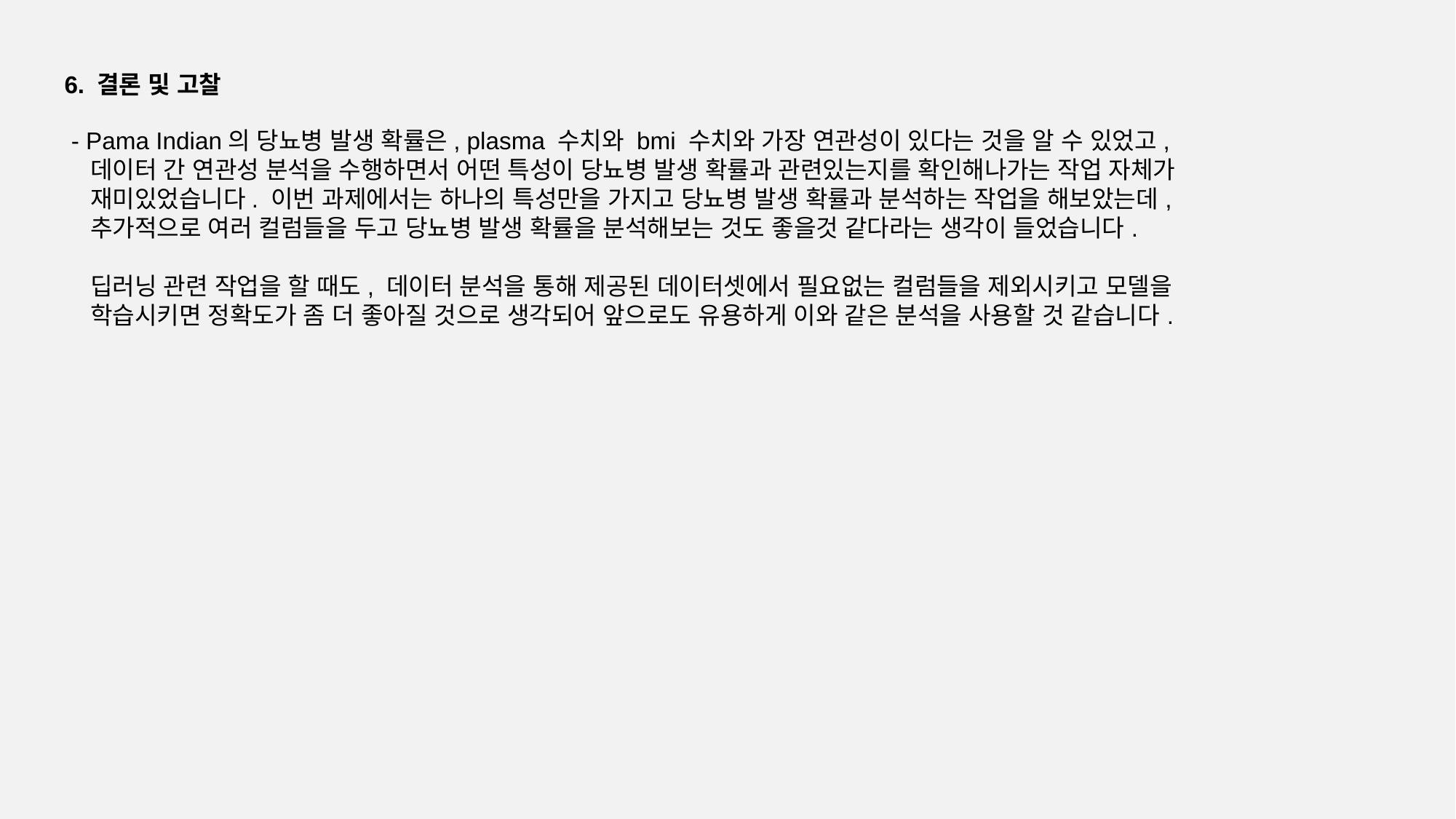

6. 결론 및 고찰
  - Pama Indian의 당뇨병 발생 확률은, plasma 수치와 bmi 수치와 가장 연관성이 있다는 것을 알 수 있었고,
    데이터 간 연관성 분석을 수행하면서 어떤 특성이 당뇨병 발생 확률과 관련있는지를 확인해나가는 작업 자체가
    재미있었습니다. 이번 과제에서는 하나의 특성만을 가지고 당뇨병 발생 확률과 분석하는 작업을 해보았는데,
    추가적으로 여러 컬럼들을 두고 당뇨병 발생 확률을 분석해보는 것도 좋을것 같다라는 생각이 들었습니다.

    딥러닝 관련 작업을 할 때도, 데이터 분석을 통해 제공된 데이터셋에서 필요없는 컬럼들을 제외시키고 모델을
    학습시키면 정확도가 좀 더 좋아질 것으로 생각되어 앞으로도 유용하게 이와 같은 분석을 사용할 것 같습니다.